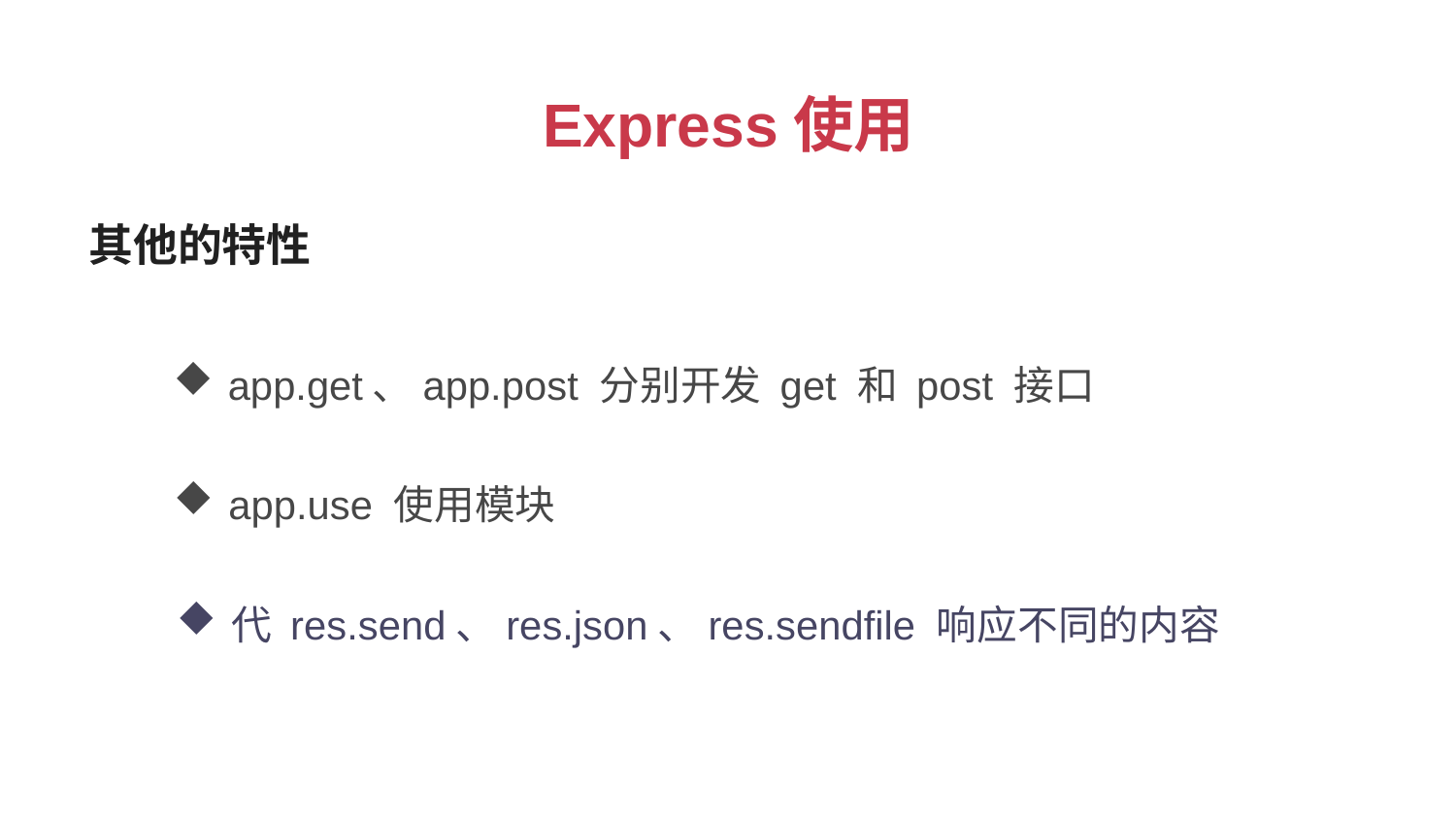

Express使用
其他的特性
app.get、app.post 分别开发 get 和 post 接口
app.use 使用模块
代 res.send、res.json、res.sendfile 响应不同的内容